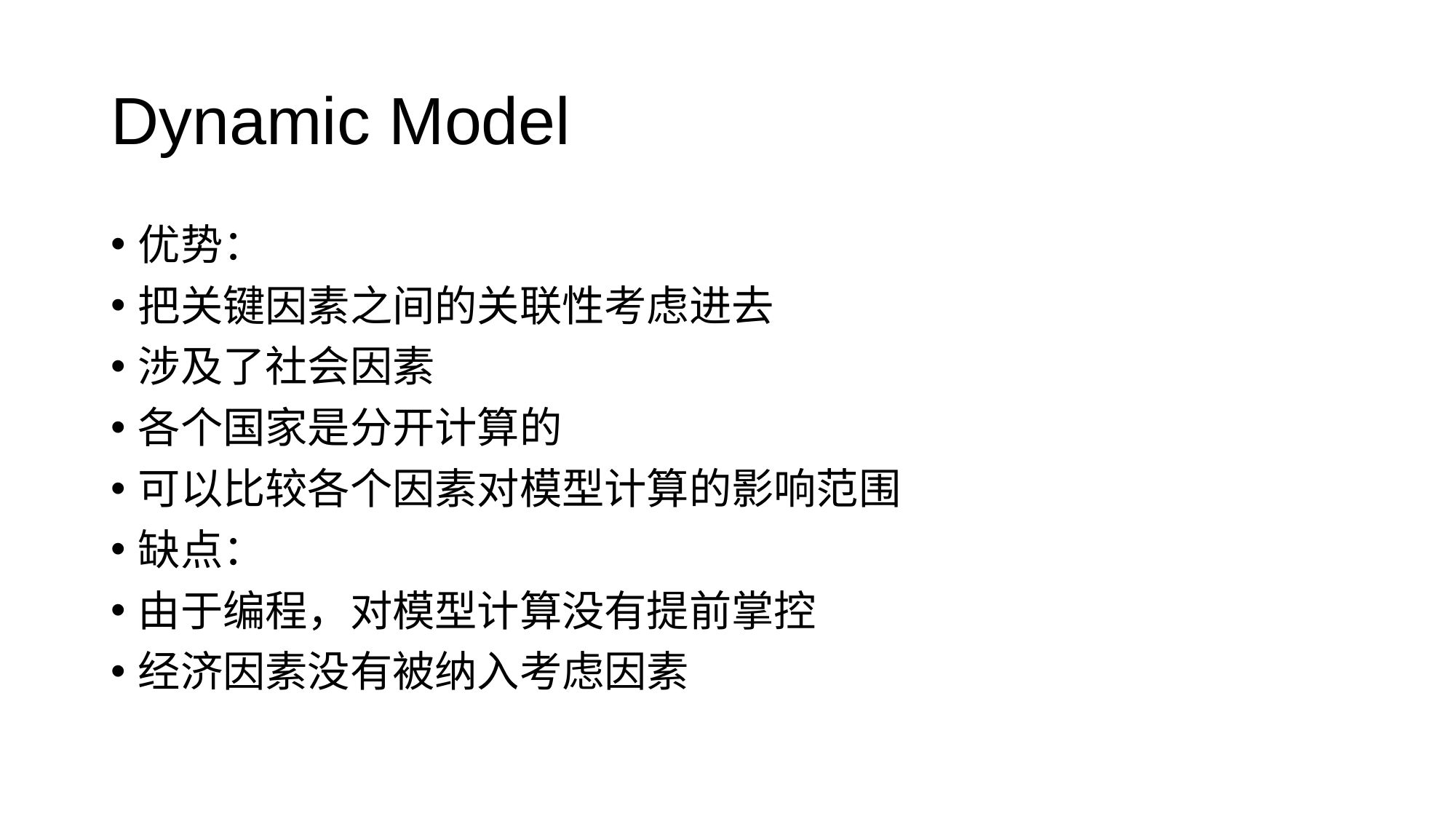

# Dynamic Model
优势：
把关键因素之间的关联性考虑进去
涉及了社会因素
各个国家是分开计算的
可以比较各个因素对模型计算的影响范围
缺点：
由于编程，对模型计算没有提前掌控
经济因素没有被纳入考虑因素